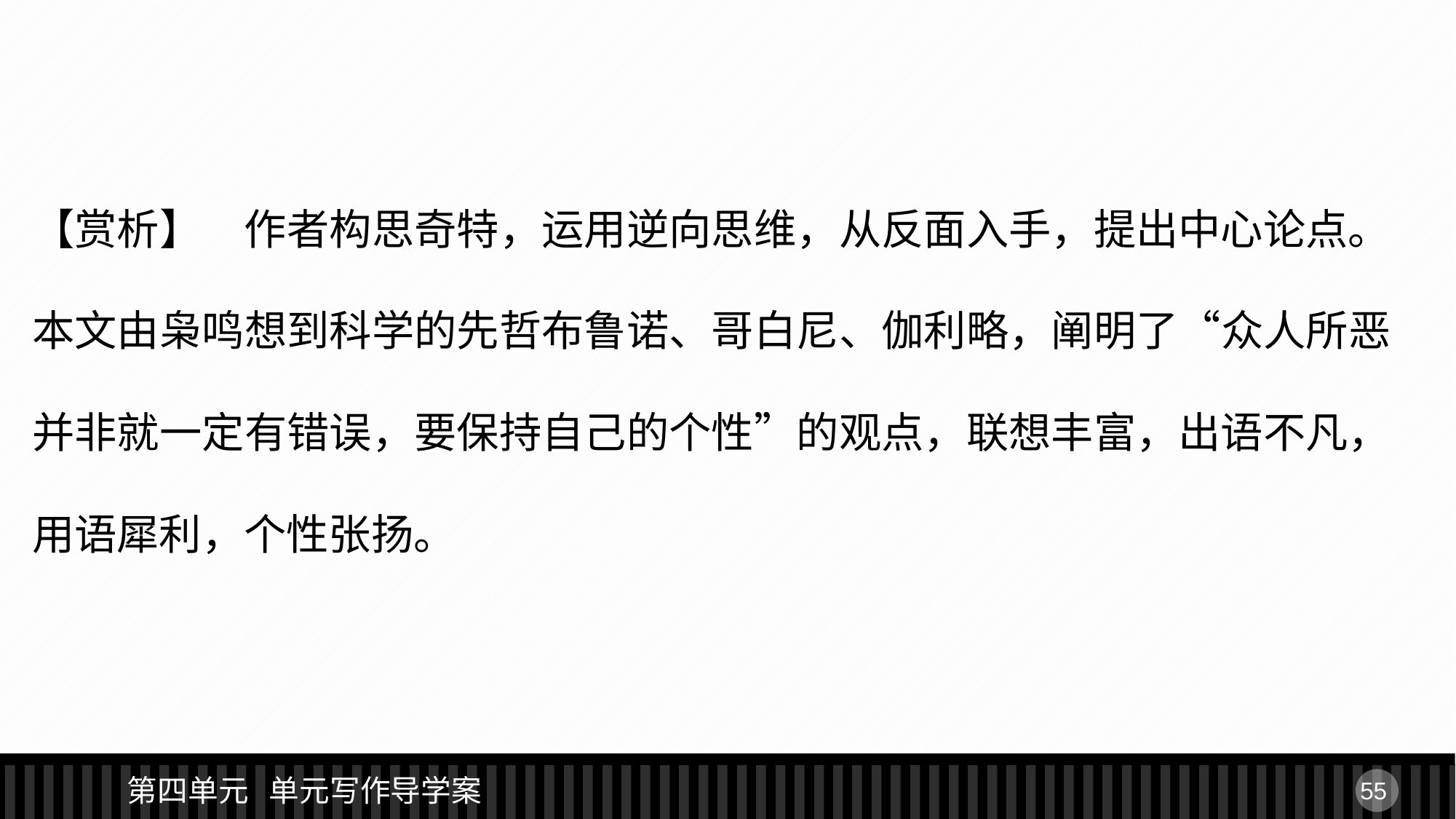

【赏析】　作者构思奇特，运用逆向思维，从反面入手，提出中心论点。本文由枭鸣想到科学的先哲布鲁诺、哥白尼、伽利略，阐明了“众人所恶并非就一定有错误，要保持自己的个性”的观点，联想丰富，出语不凡，用语犀利，个性张扬。